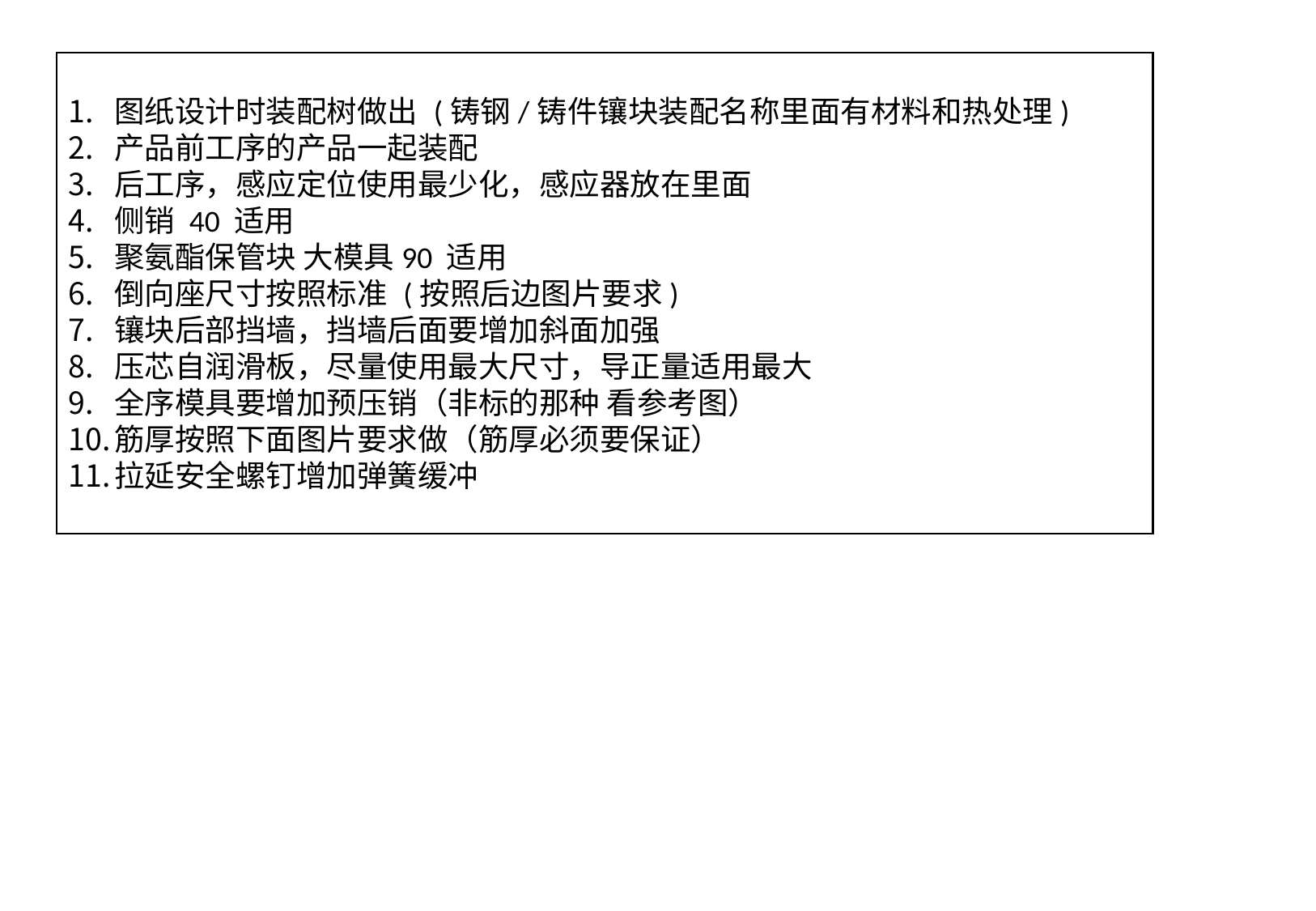

图纸设计时装配树做出 (铸钢/铸件镶块装配名称里面有材料和热处理)
产品前工序的产品一起装配
后工序，感应定位使用最少化，感应器放在里面
侧销 40 适用
聚氨酯保管块 大模具90 适用
倒向座尺寸按照标准 (按照后边图片要求)
镶块后部挡墙，挡墙后面要增加斜面加强
压芯自润滑板，尽量使用最大尺寸，导正量适用最大
全序模具要增加预压销（非标的那种 看参考图）
筋厚按照下面图片要求做（筋厚必须要保证）
拉延安全螺钉增加弹簧缓冲